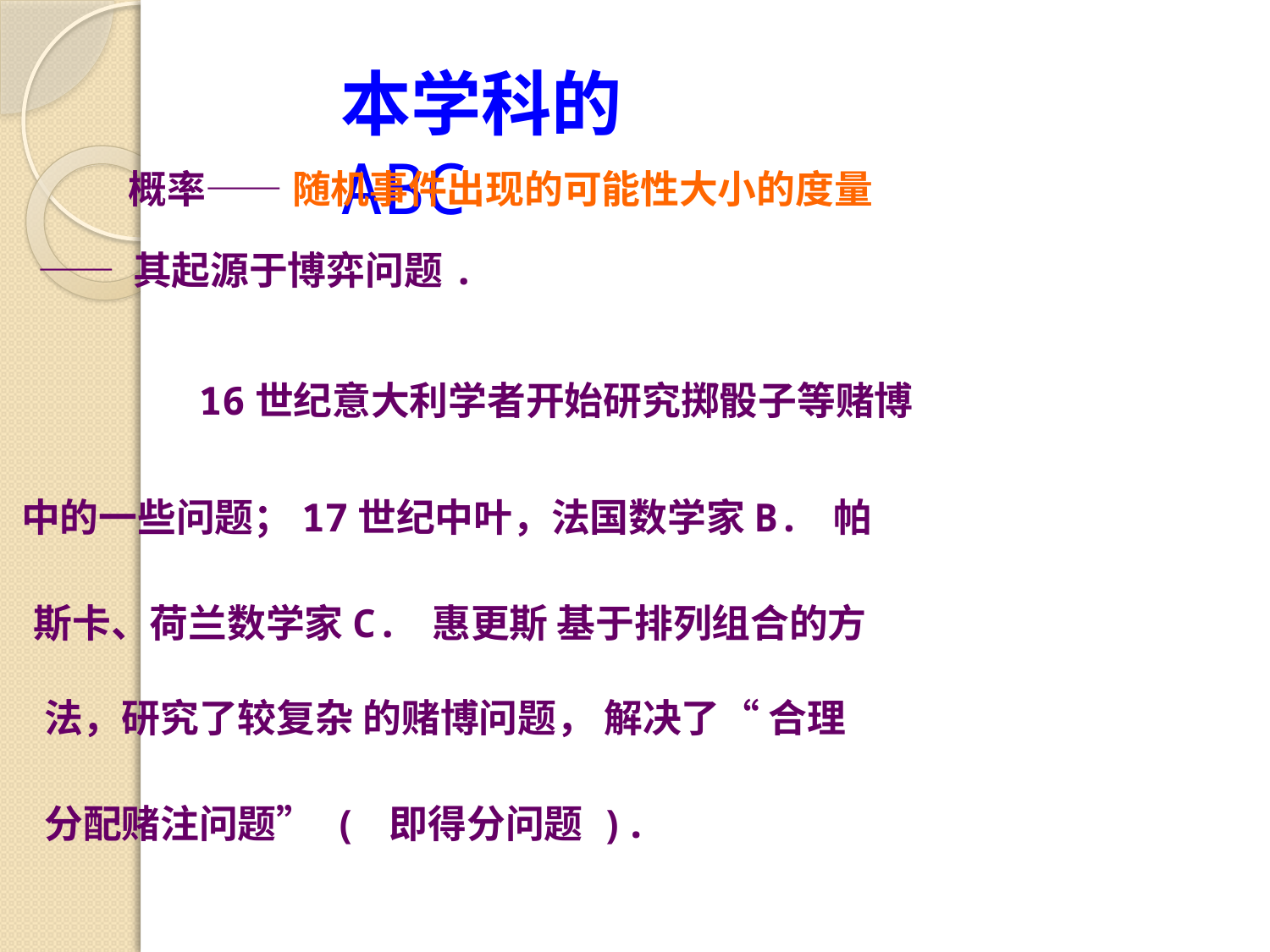

本学科的 ABC
概率—— 随机事件出现的可能性大小的度量
—— 其起源于博弈问题.
16世纪意大利学者开始研究掷骰子等赌博
中的一些问题；17世纪中叶，法国数学家B. 帕
斯卡、荷兰数学家C. 惠更斯 基于排列组合的方
法，研究了较复杂 的赌博问题， 解决了“ 合理
分配赌注问题” ( 即得分问题 ).